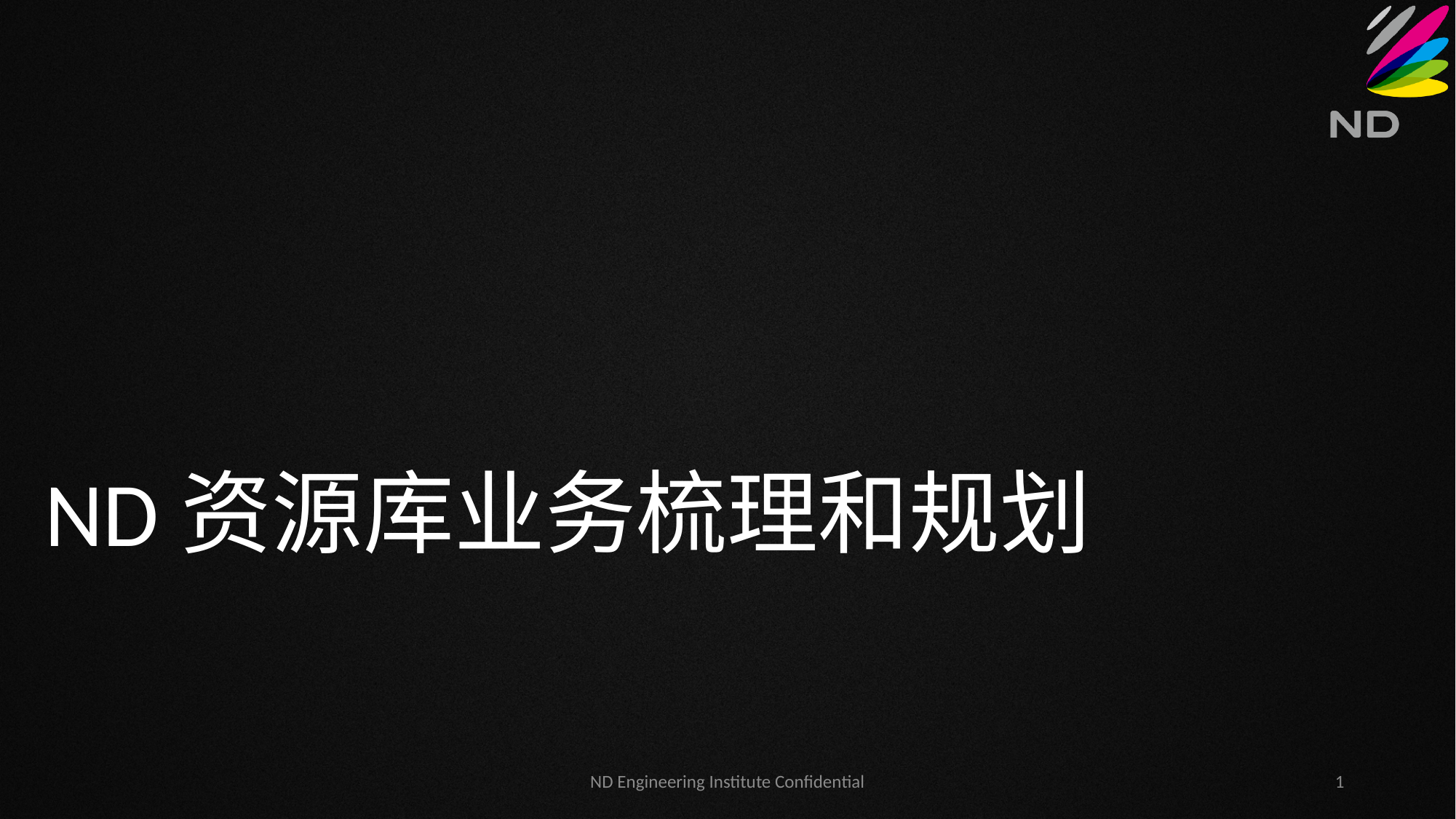

# ND资源库业务梳理和规划
ND Engineering Institute Confidential
1